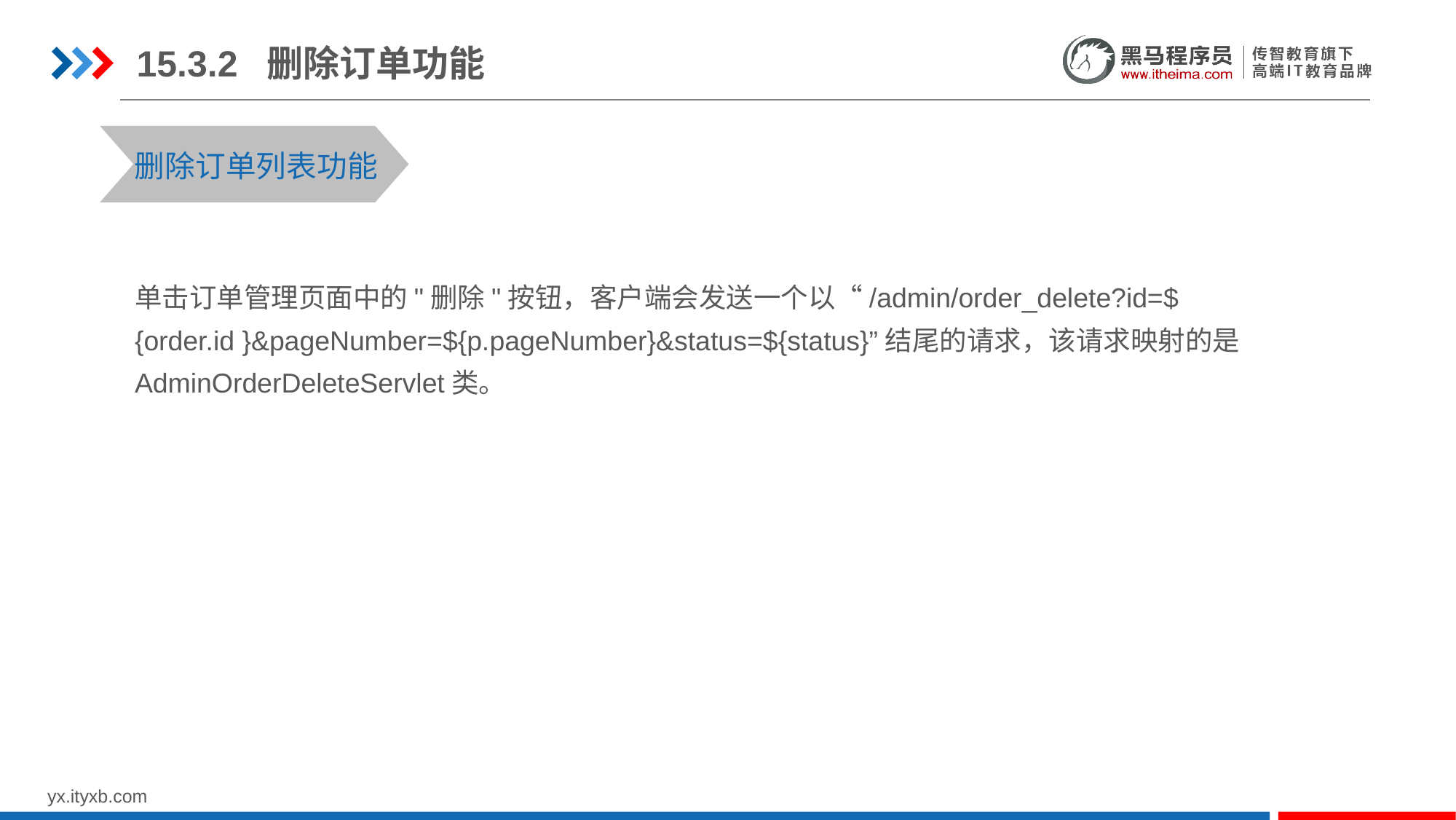

15.3.2  删除订单功能

删除订单列表功能
单击订单管理页面中的"删除"按钮，客户端会发送一个以“/admin/order_delete?id=${order.id }&pageNumber=${p.pageNumber}&status=${status}”结尾的请求，该请求映射的是AdminOrderDeleteServlet类。